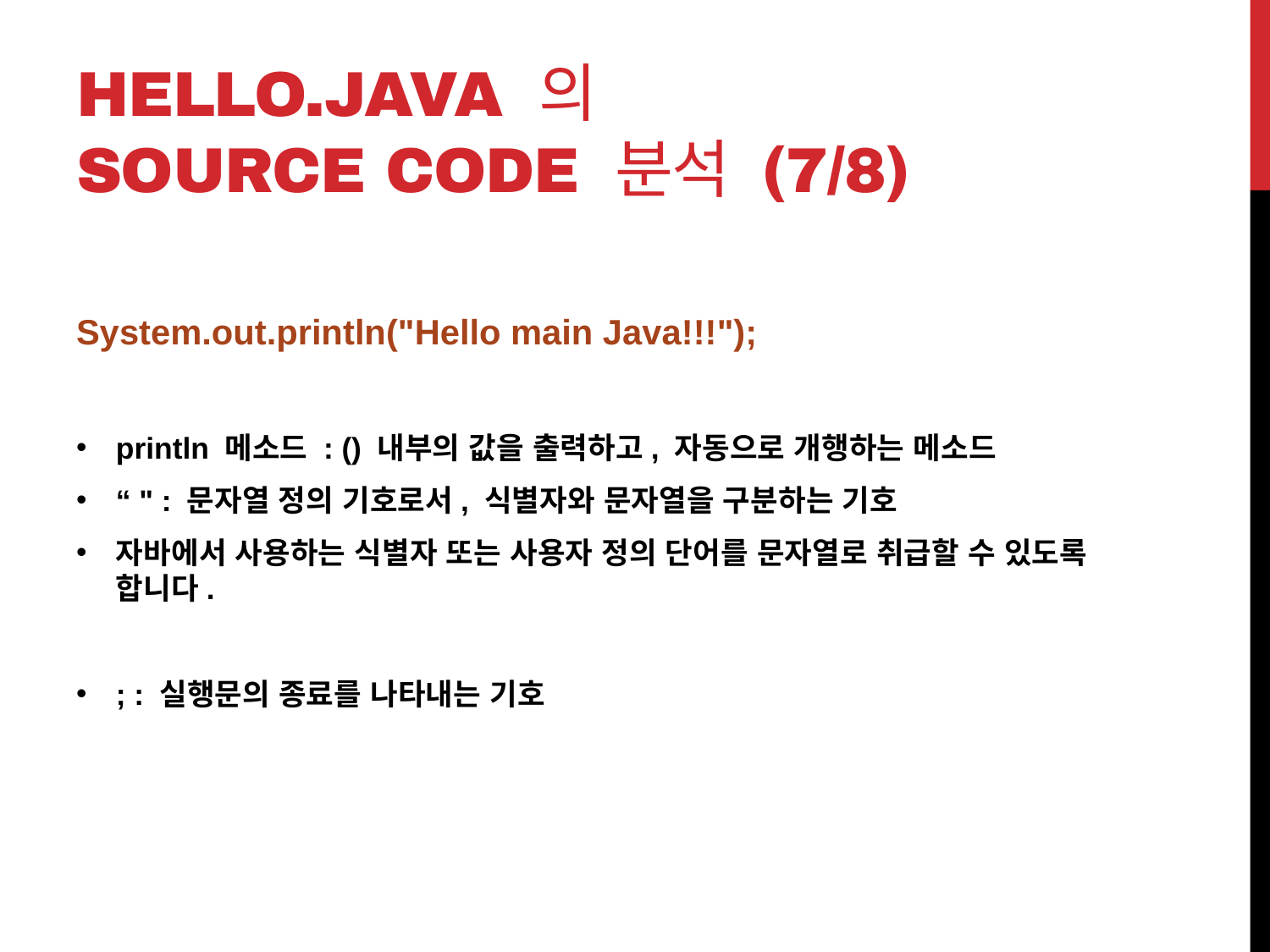

# Hello.java 의 Source Code 분석 (7/8)

System.out.println("Hello main Java!!!");

println 메소드 : () 내부의 값을 출력하고, 자동으로 개행하는 메소드
“ " : 문자열 정의 기호로서, 식별자와 문자열을 구분하는 기호
자바에서 사용하는 식별자 또는 사용자 정의 단어를 문자열로 취급할 수 있도록 합니다.

; : 실행문의 종료를 나타내는 기호